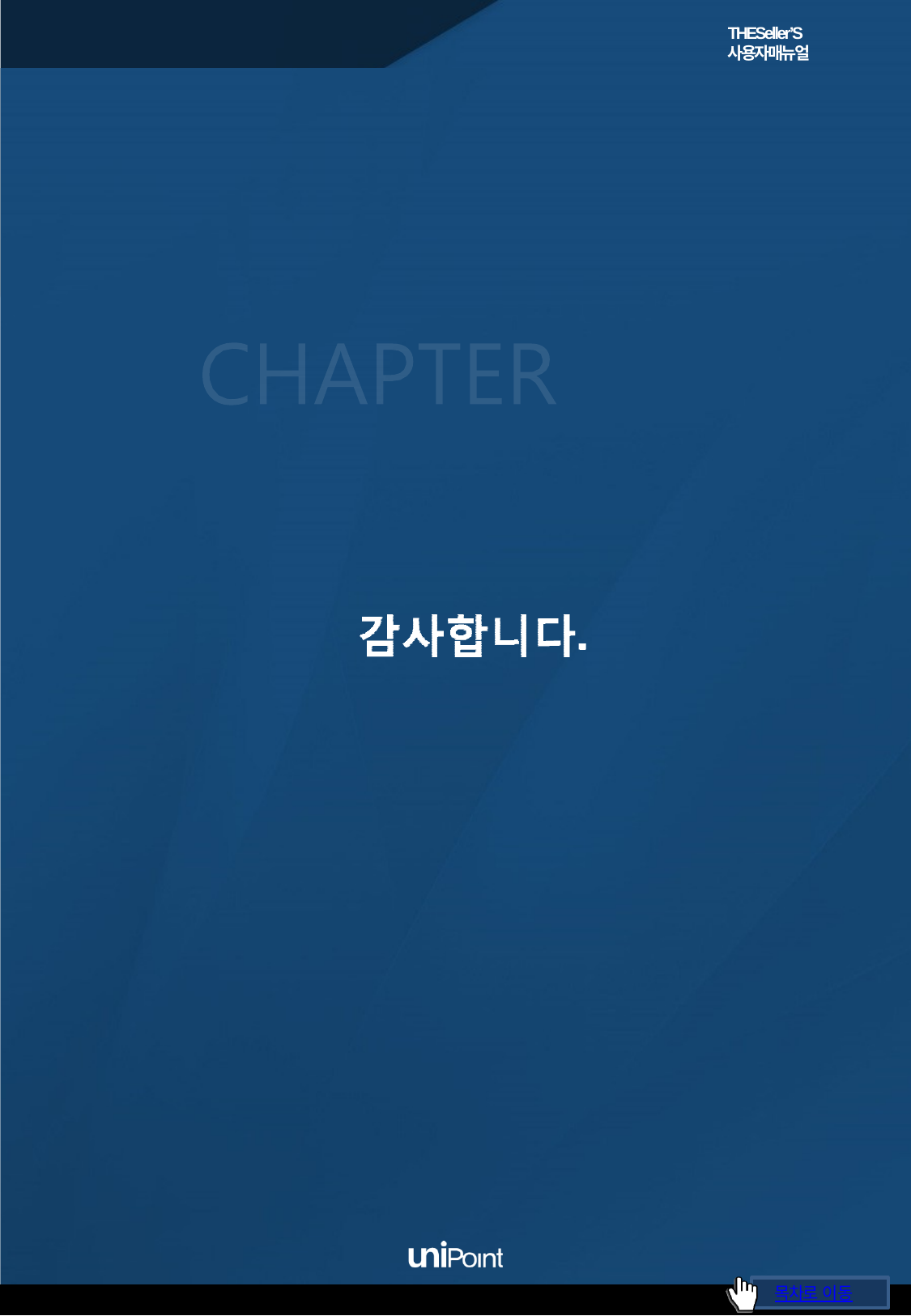

THESeller’S사용자매뉴얼

THE Seller’S 사용자 매뉴얼

IIII----77774444
목차로 이동